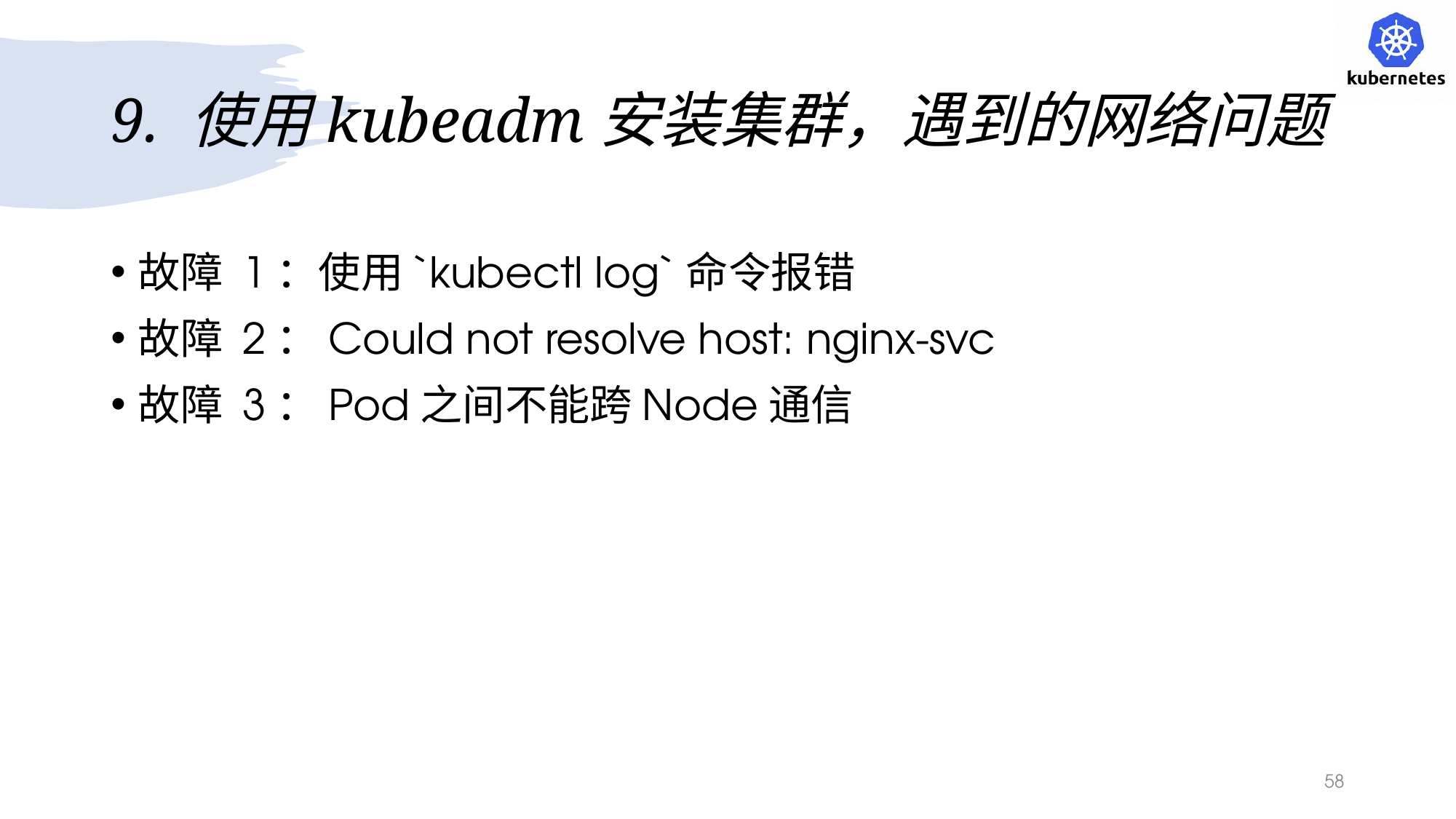

# 9. 使用kubeadm安装集群，遇到的网络问题
故障 1：使用`kubectl log`命令报错
故障 2：Could not resolve host: nginx-svc
故障 3：Pod之间不能跨Node通信
58